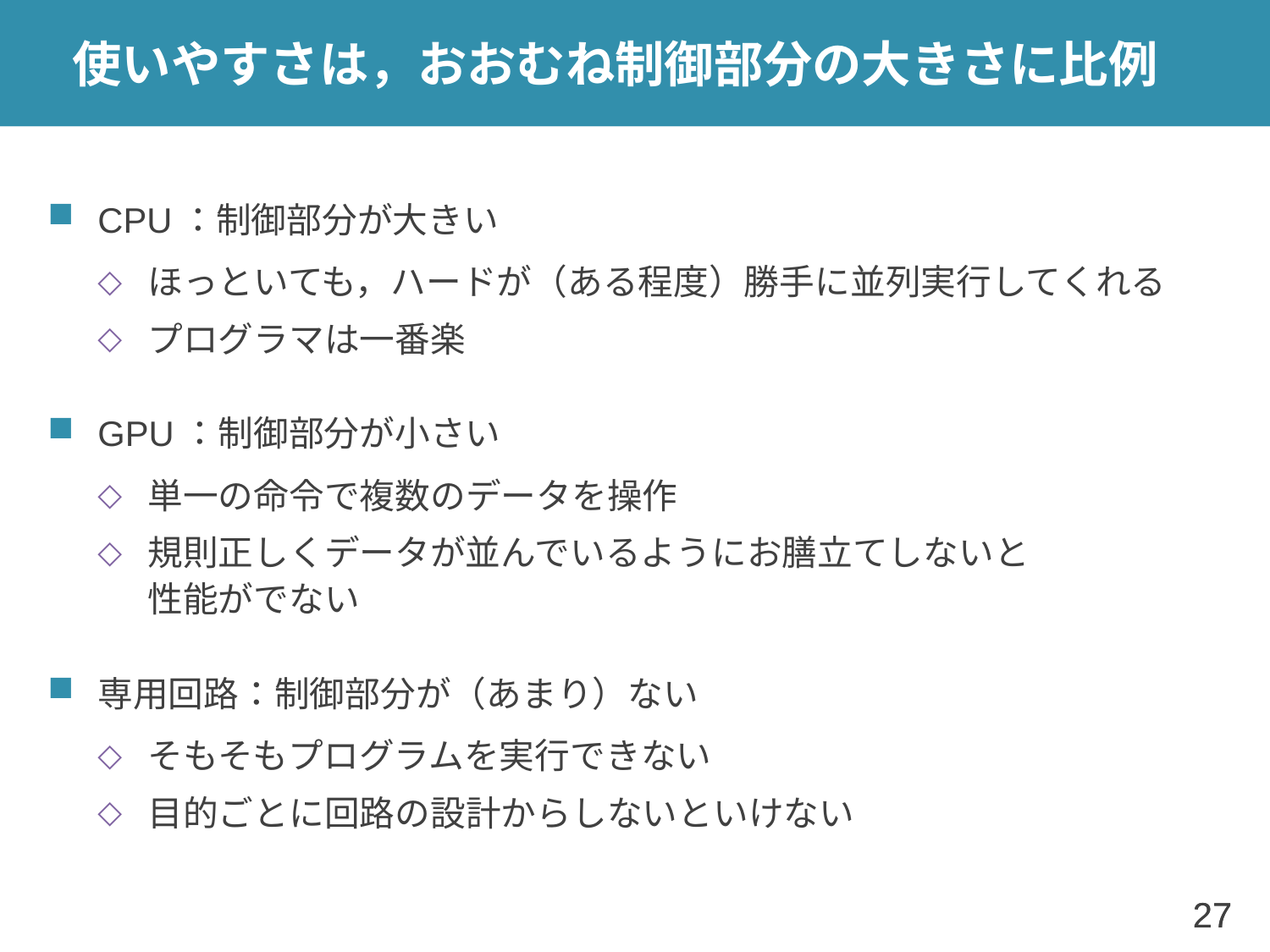

# 使いやすさは，おおむね制御部分の大きさに比例
CPU：制御部分が大きい
ほっといても，ハードが（ある程度）勝手に並列実行してくれる
プログラマは一番楽
GPU：制御部分が小さい
単一の命令で複数のデータを操作
規則正しくデータが並んでいるようにお膳立てしないと
性能がでない
専用回路：制御部分が（あまり）ない
そもそもプログラムを実行できない
目的ごとに回路の設計からしないといけない